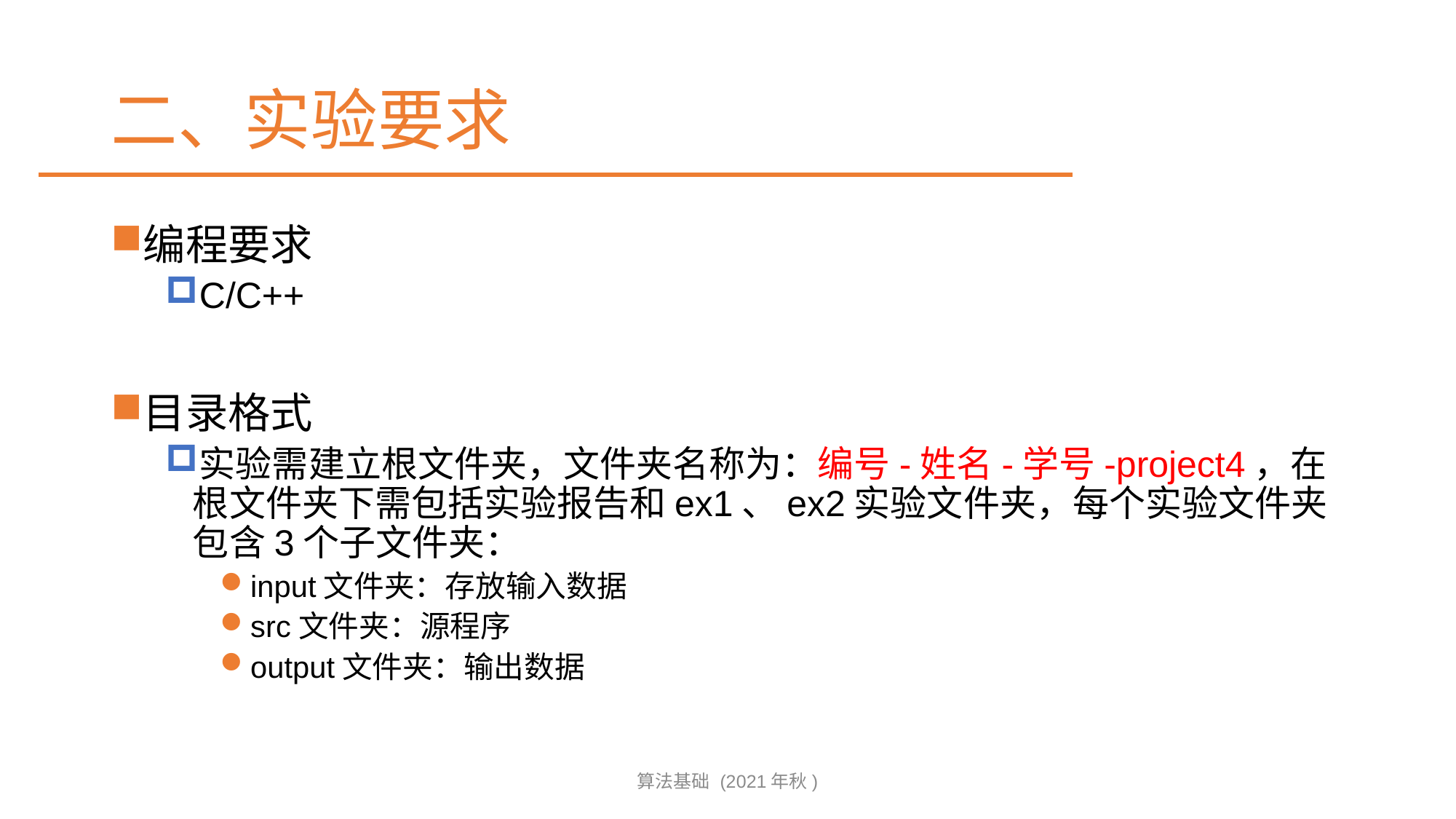

# 二、实验要求
编程要求
C/C++

目录格式
实验需建立根文件夹，文件夹名称为：编号-姓名-学号-project4，在根文件夹下需包括实验报告和ex1、ex2实验文件夹，每个实验文件夹包含3个子文件夹：
input文件夹：存放输入数据
src文件夹：源程序
output文件夹：输出数据

算法基础 (2021年秋)
5